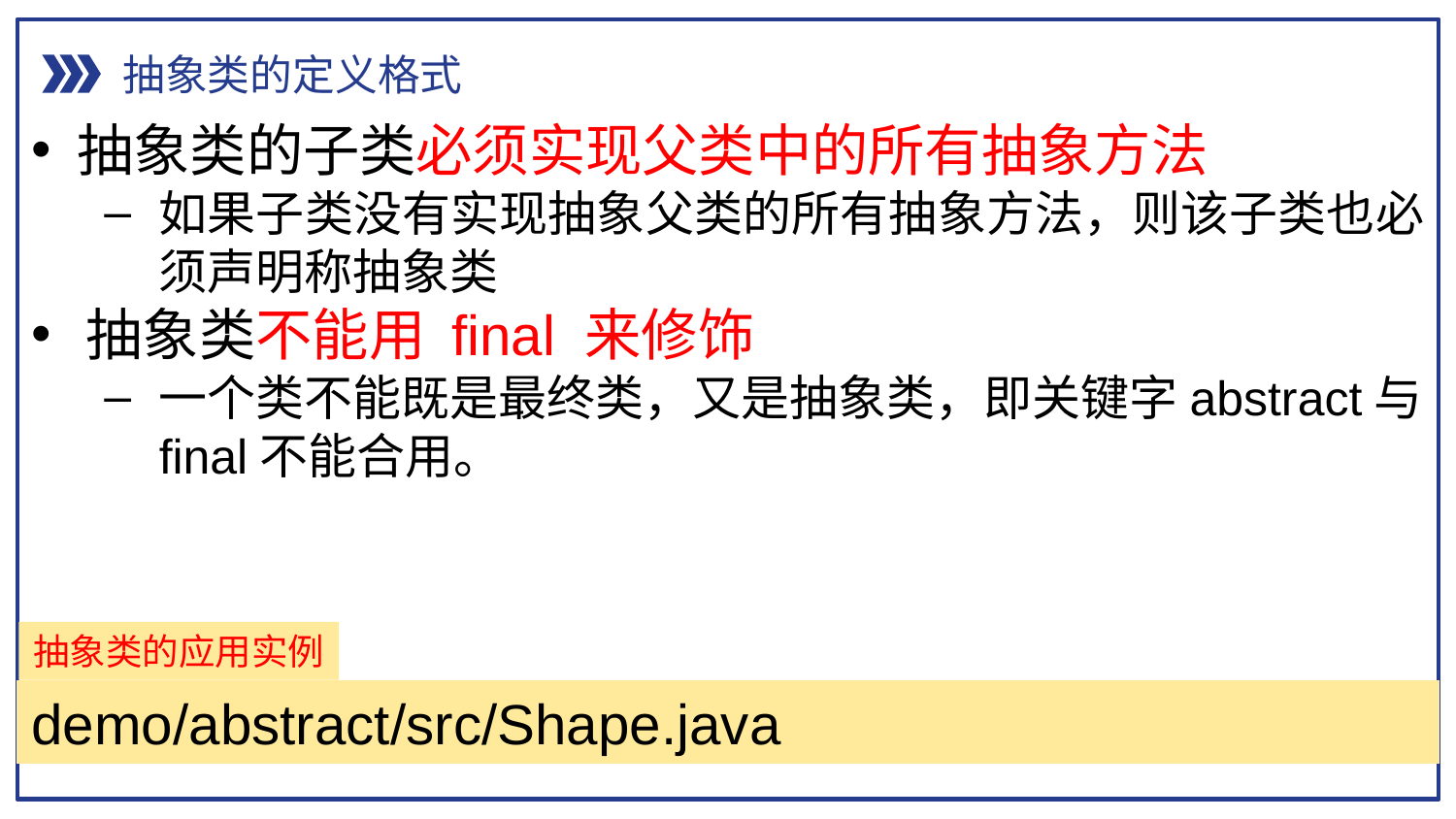

抽象类的定义格式

抽象类的子类必须实现父类中的所有抽象方法
如果子类没有实现抽象父类的所有抽象方法，则该子类也必须声明称抽象类
抽象类不能用 final 来修饰
一个类不能既是最终类，又是抽象类，即关键字abstract与final不能合用。
抽象类的应用实例
demo/abstract/src/Shape.java